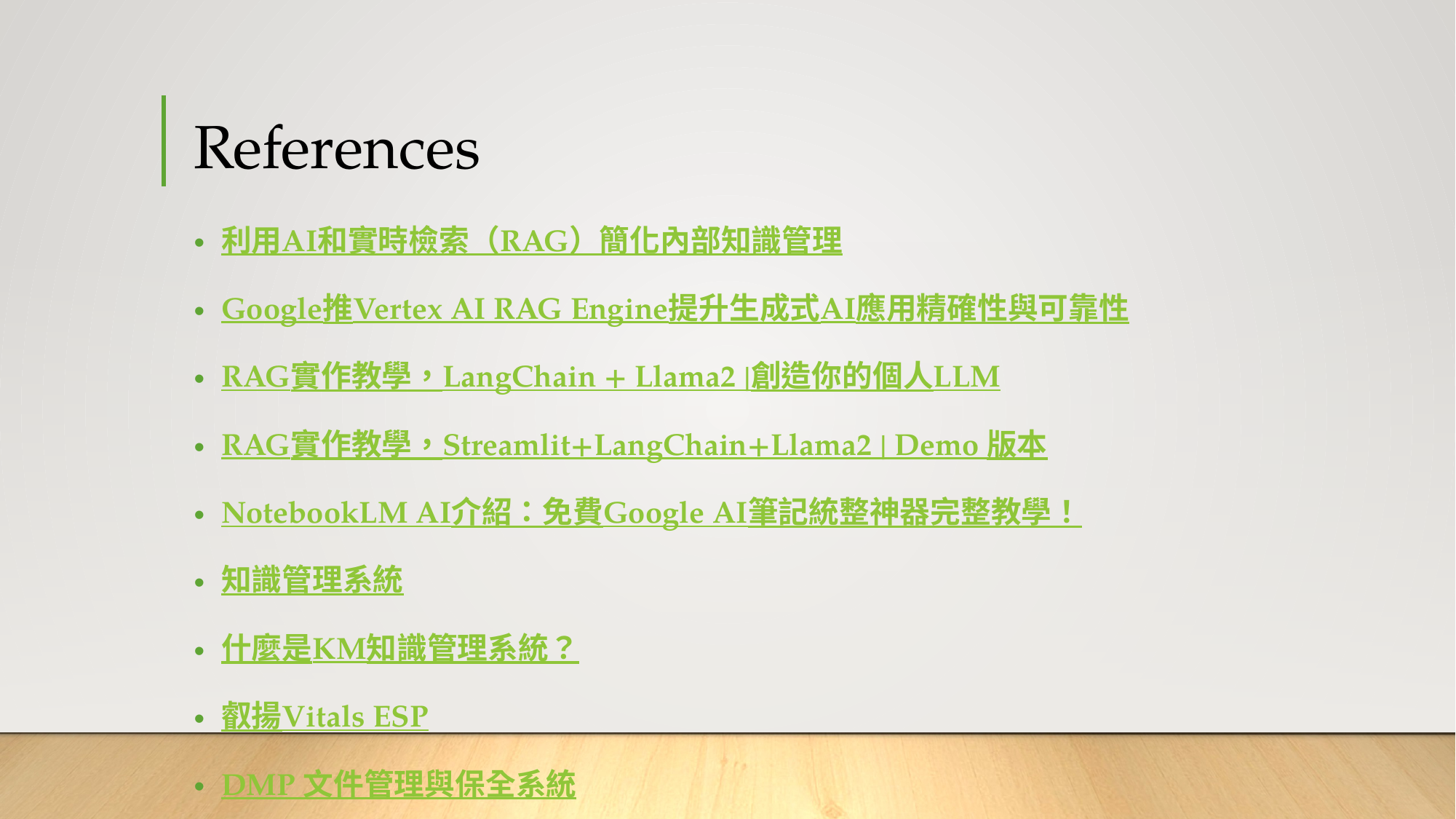

# References
利用AI和實時檢索（RAG）簡化內部知識管理
Google推Vertex AI RAG Engine提升生成式AI應用精確性與可靠性
RAG實作教學，LangChain + Llama2 |創造你的個人LLM
RAG實作教學，Streamlit+LangChain+Llama2 | Demo 版本
NotebookLM AI介紹：免費Google AI筆記統整神器完整教學！
知識管理系統
什麼是KM知識管理系統？
叡揚Vitals ESP
DMP 文件管理與保全系統